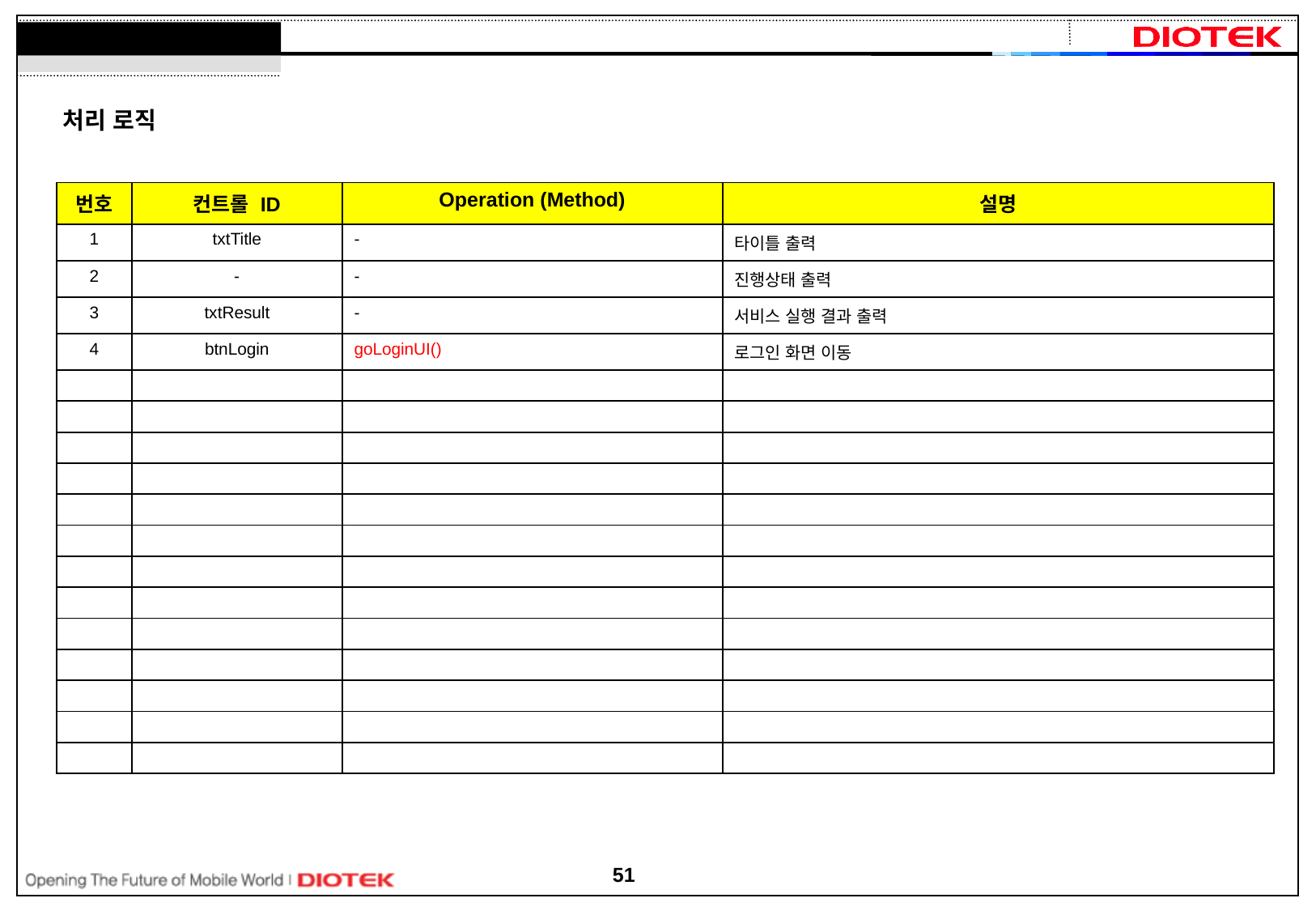

처리 로직
| 번호 | 컨트롤 ID | Operation (Method) | 설명 |
| --- | --- | --- | --- |
| 1 | txtTitle | - | 타이틀 출력 |
| 2 | - | - | 진행상태 출력 |
| 3 | txtResult | - | 서비스 실행 결과 출력 |
| 4 | btnLogin | goLoginUI() | 로그인 화면 이동 |
|  |  |  |  |
|  |  |  |  |
|  |  |  |  |
|  |  |  |  |
|  |  |  |  |
|  |  |  |  |
|  |  |  |  |
|  |  |  |  |
|  |  |  |  |
|  |  |  |  |
|  |  |  |  |
|  |  |  |  |
|  |  |  |  |